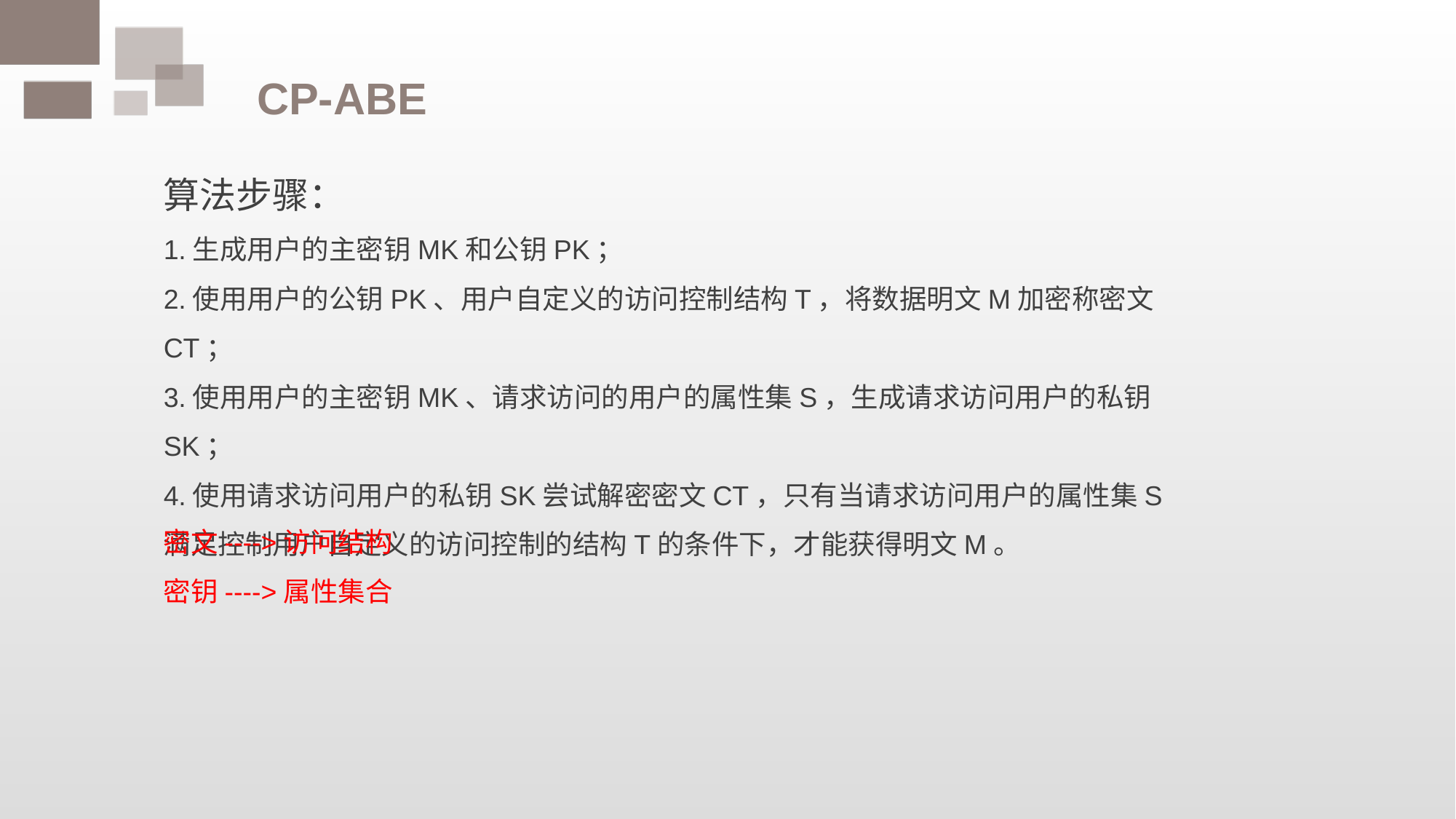

CP-ABE
算法步骤：
1.生成用户的主密钥MK和公钥PK；
2.使用用户的公钥PK、用户自定义的访问控制结构T，将数据明文M加密称密文CT；
3.使用用户的主密钥MK、请求访问的用户的属性集S，生成请求访问用户的私钥SK；
4.使用请求访问用户的私钥SK尝试解密密文CT，只有当请求访问用户的属性集S满足控制用户自定义的访问控制的结构T的条件下，才能获得明文M。

密文---->访问结构
密钥---->属性集合